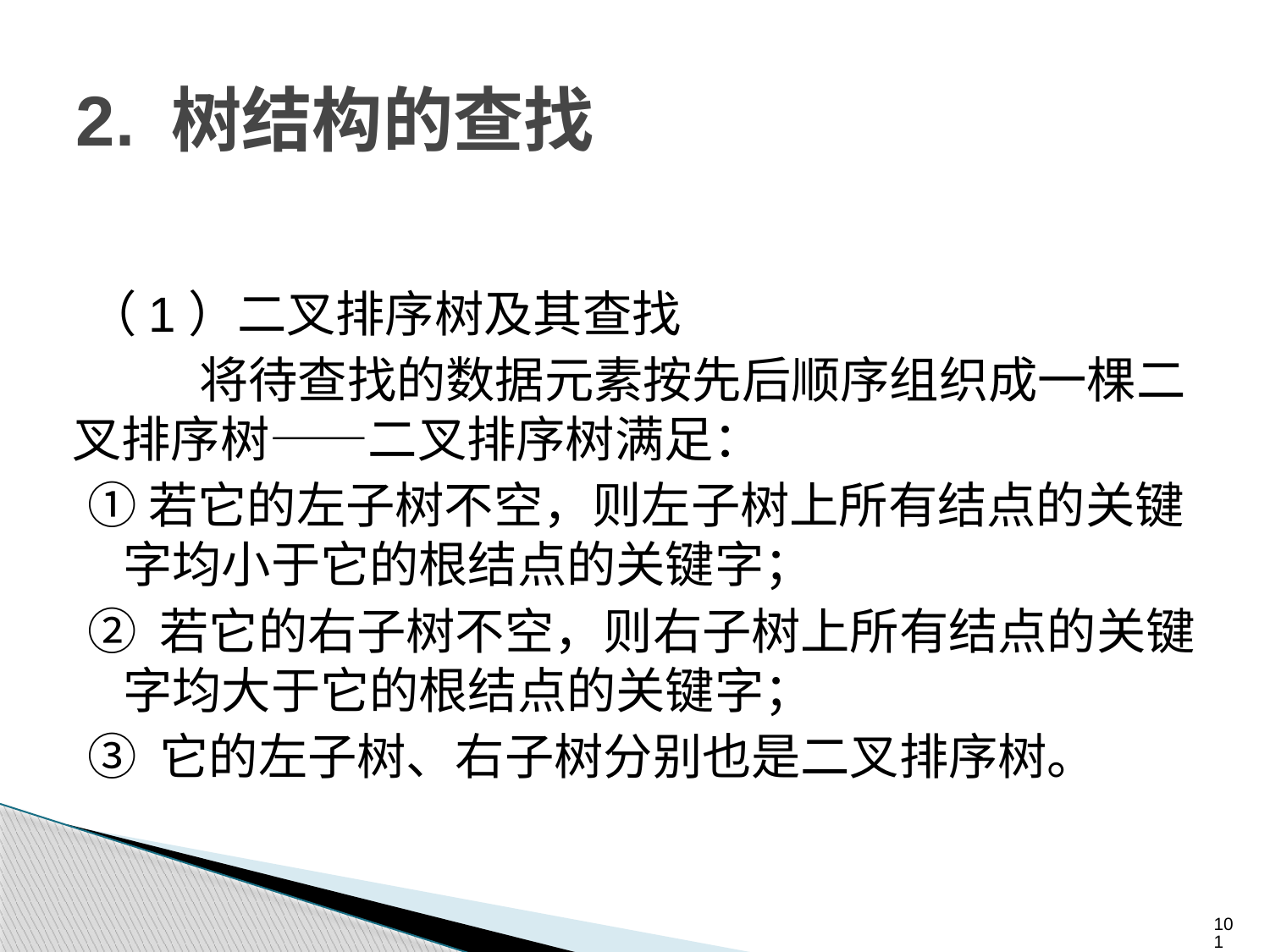

# 2. 树结构的查找
（1）二叉排序树及其查找
	将待查找的数据元素按先后顺序组织成一棵二叉排序树——二叉排序树满足：
①若它的左子树不空，则左子树上所有结点的关键字均小于它的根结点的关键字；
② 若它的右子树不空，则右子树上所有结点的关键字均大于它的根结点的关键字；
③ 它的左子树、右子树分别也是二叉排序树。

101